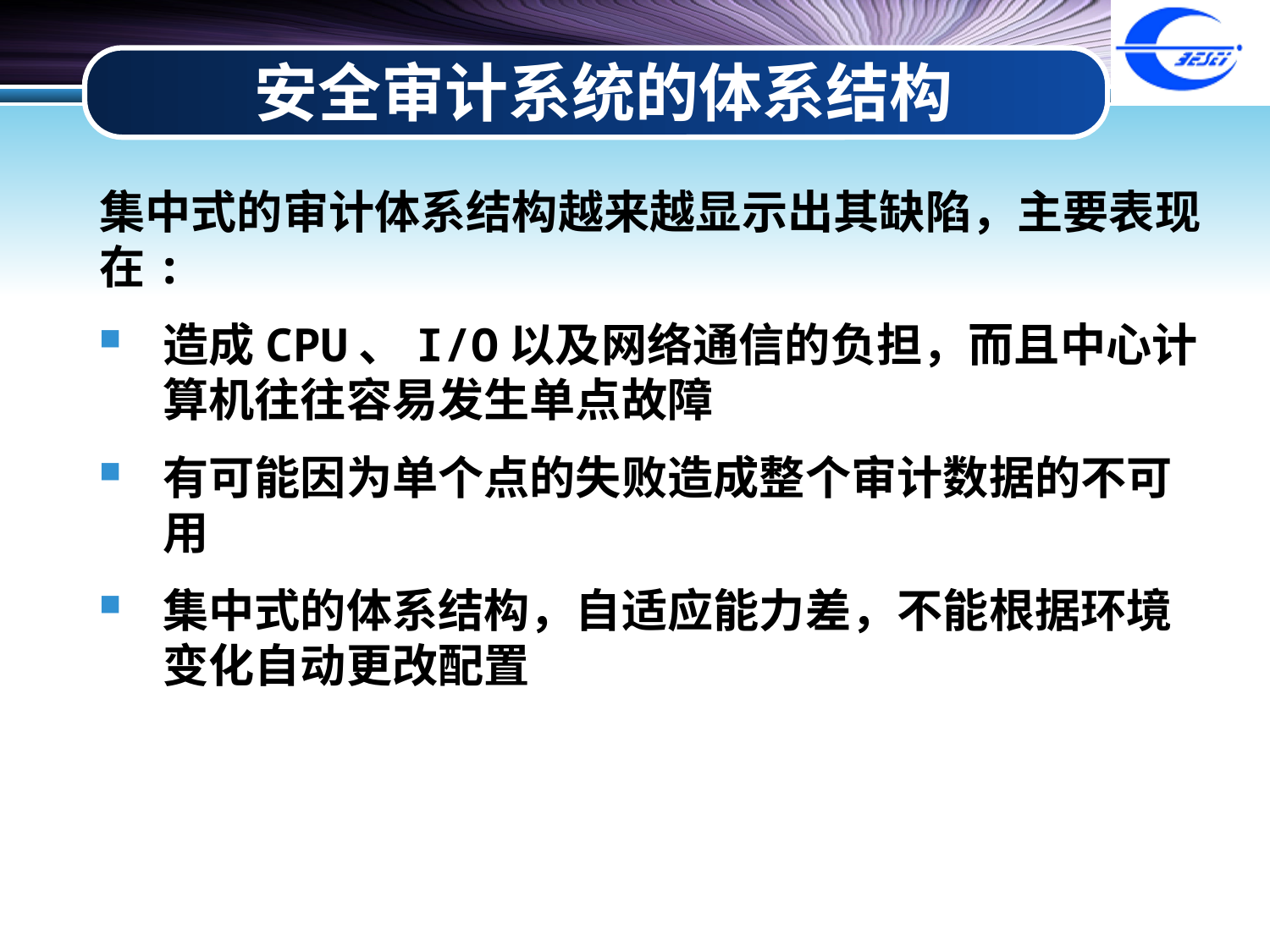

# 安全审计系统的体系结构
集中式的审计体系结构越来越显示出其缺陷，主要表现在:
造成CPU、I/O以及网络通信的负担，而且中心计算机往往容易发生单点故障
有可能因为单个点的失败造成整个审计数据的不可用
集中式的体系结构，自适应能力差，不能根据环境变化自动更改配置